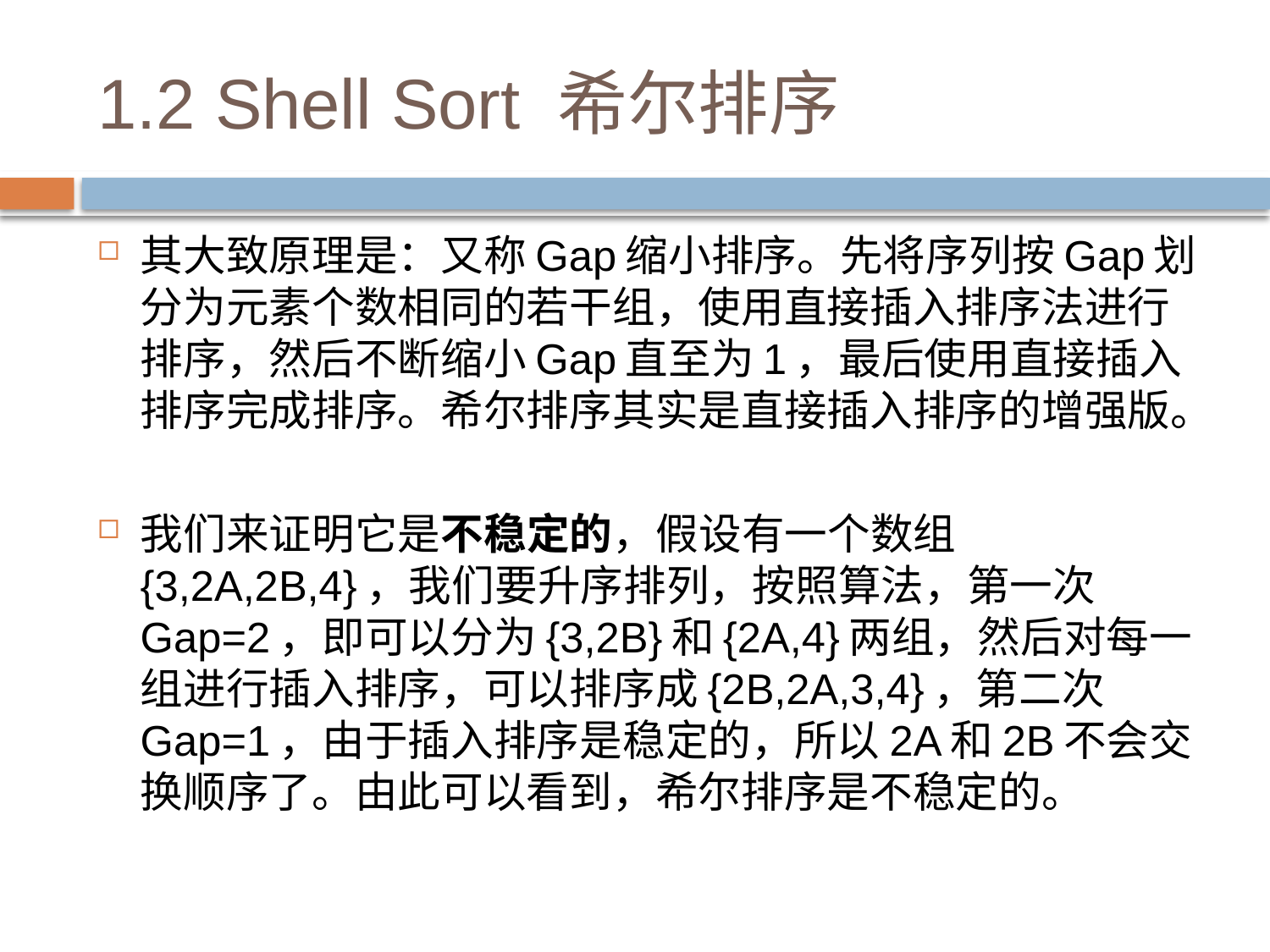

# 1.2 Shell Sort 希尔排序
其大致原理是：又称Gap缩小排序。先将序列按Gap划分为元素个数相同的若干组，使用直接插入排序法进行排序，然后不断缩小Gap直至为1，最后使用直接插入排序完成排序。希尔排序其实是直接插入排序的增强版。

我们来证明它是不稳定的，假设有一个数组{3,2A,2B,4}，我们要升序排列，按照算法，第一次Gap=2，即可以分为{3,2B}和{2A,4}两组，然后对每一组进行插入排序，可以排序成{2B,2A,3,4}，第二次Gap=1，由于插入排序是稳定的，所以2A和2B不会交换顺序了。由此可以看到，希尔排序是不稳定的。